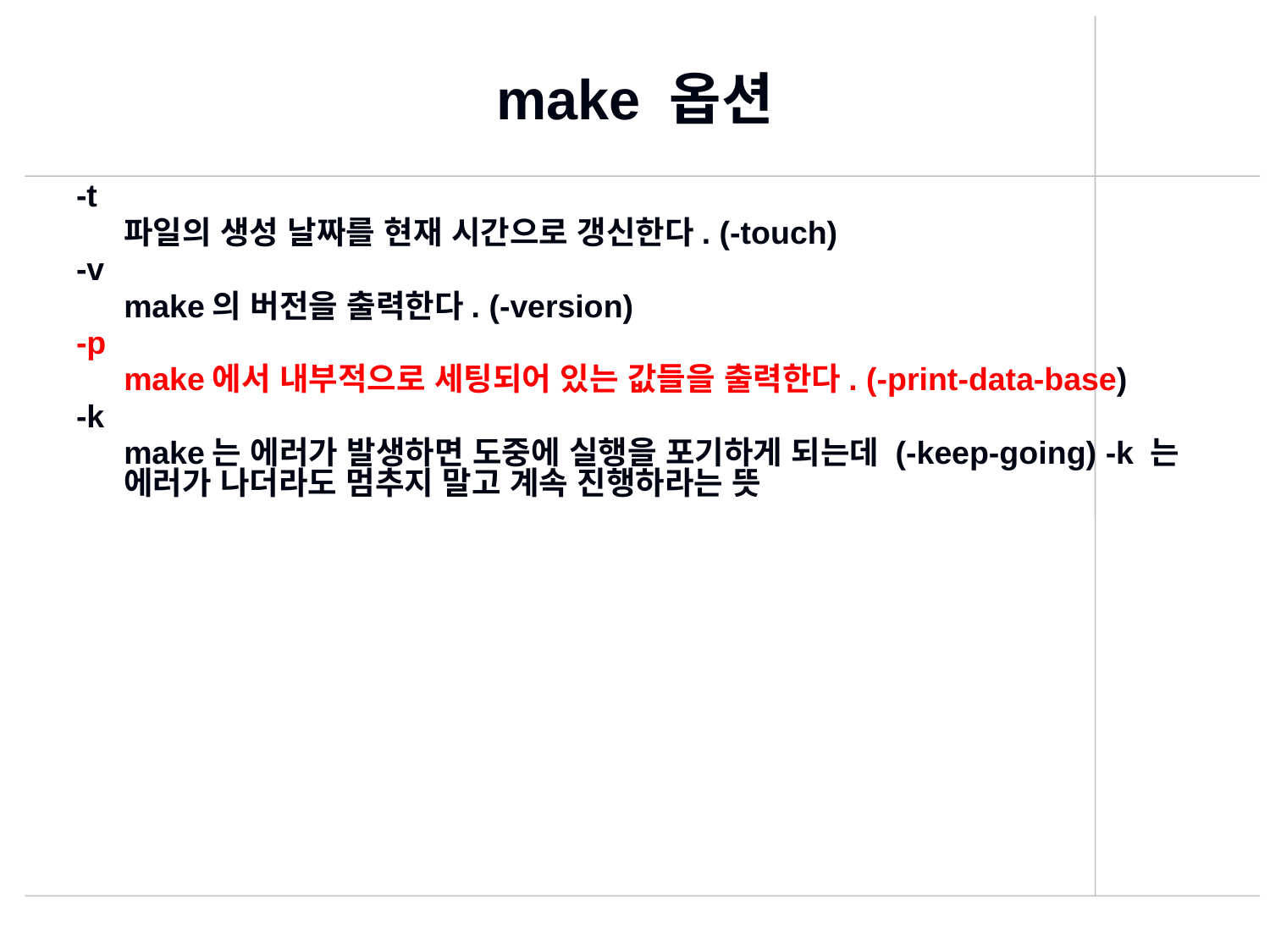

# make 옵션
-t
	파일의 생성 날짜를 현재 시간으로 갱신한다. (-touch)
-v
	make의 버전을 출력한다. (-version)
-p
	make에서 내부적으로 세팅되어 있는 값들을 출력한다. (-print-data-base)
-k
	make는 에러가 발생하면 도중에 실행을 포기하게 되는데 (-keep-going) -k 는 에러가 나더라도 멈추지 말고 계속 진행하라는 뜻
438